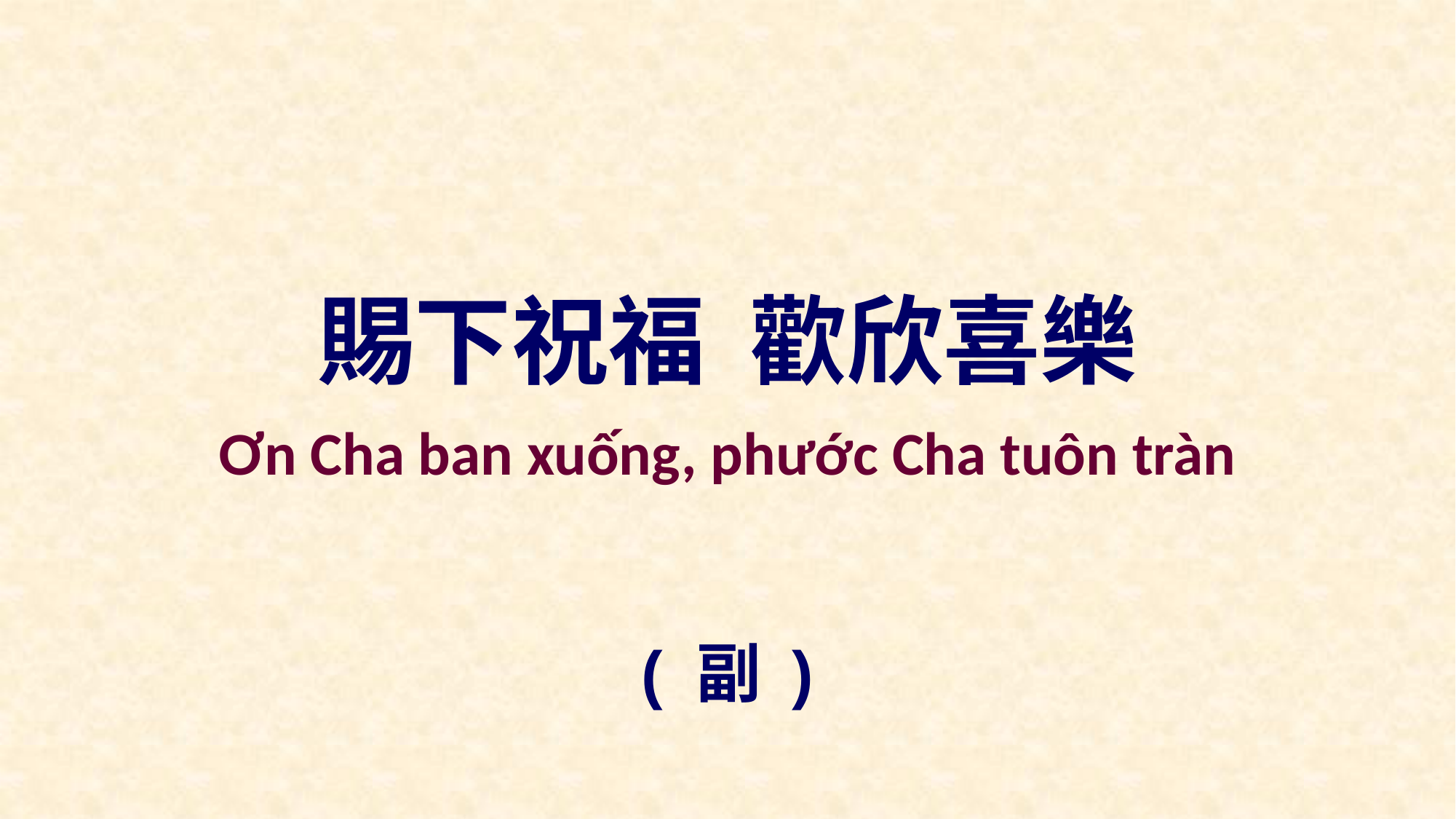

賜下祝福  歡欣喜樂
Ơn Cha ban xuống, phước Cha tuôn tràn
( 副 )